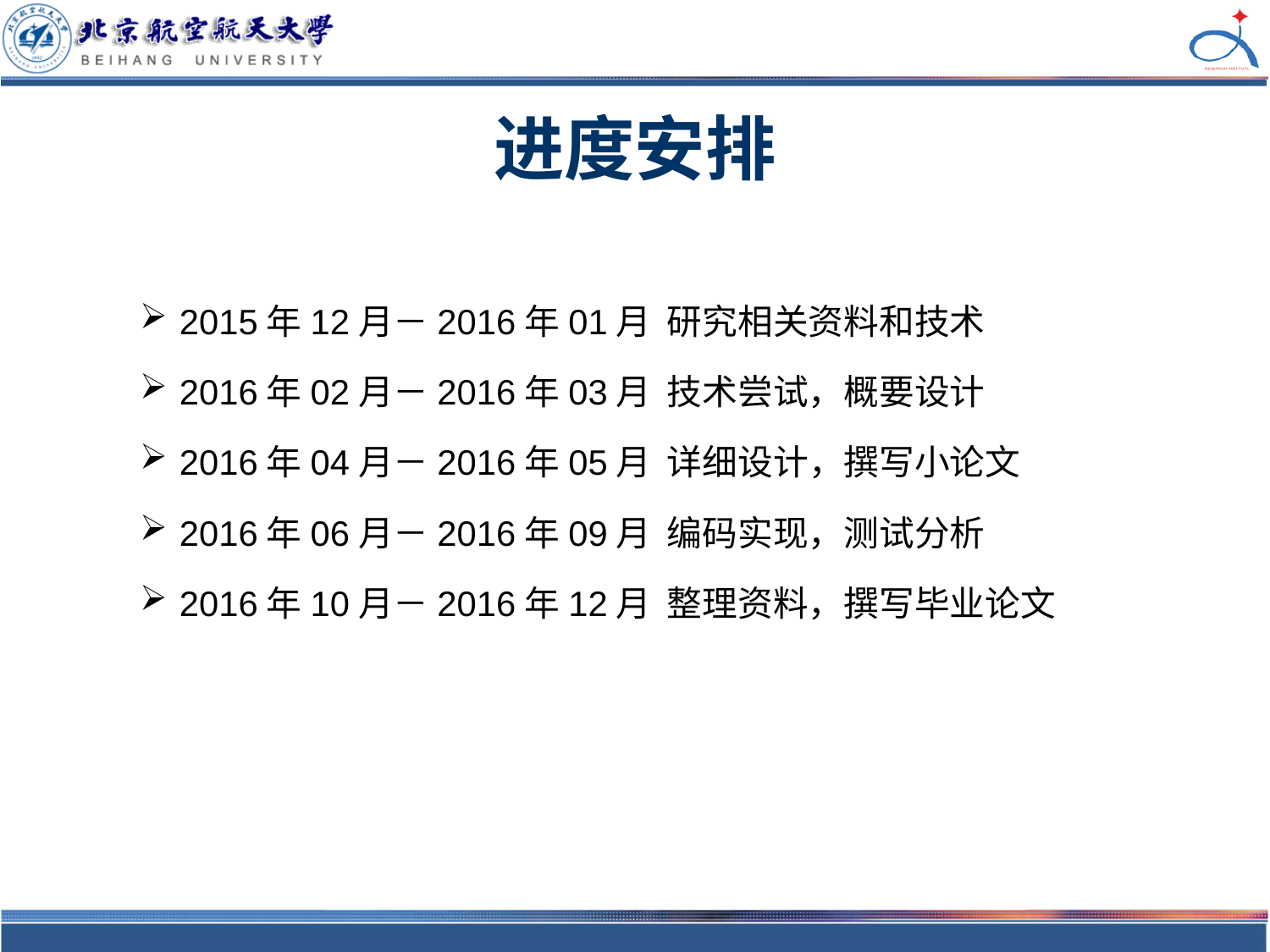

# 进度安排

2015年12月－2016年01月  研究相关资料和技术
2016年02月－2016年03月  技术尝试，概要设计
2016年04月－2016年05月  详细设计，撰写小论文
2016年06月－2016年09月  编码实现，测试分析
2016年10月－2016年12月  整理资料，撰写毕业论文